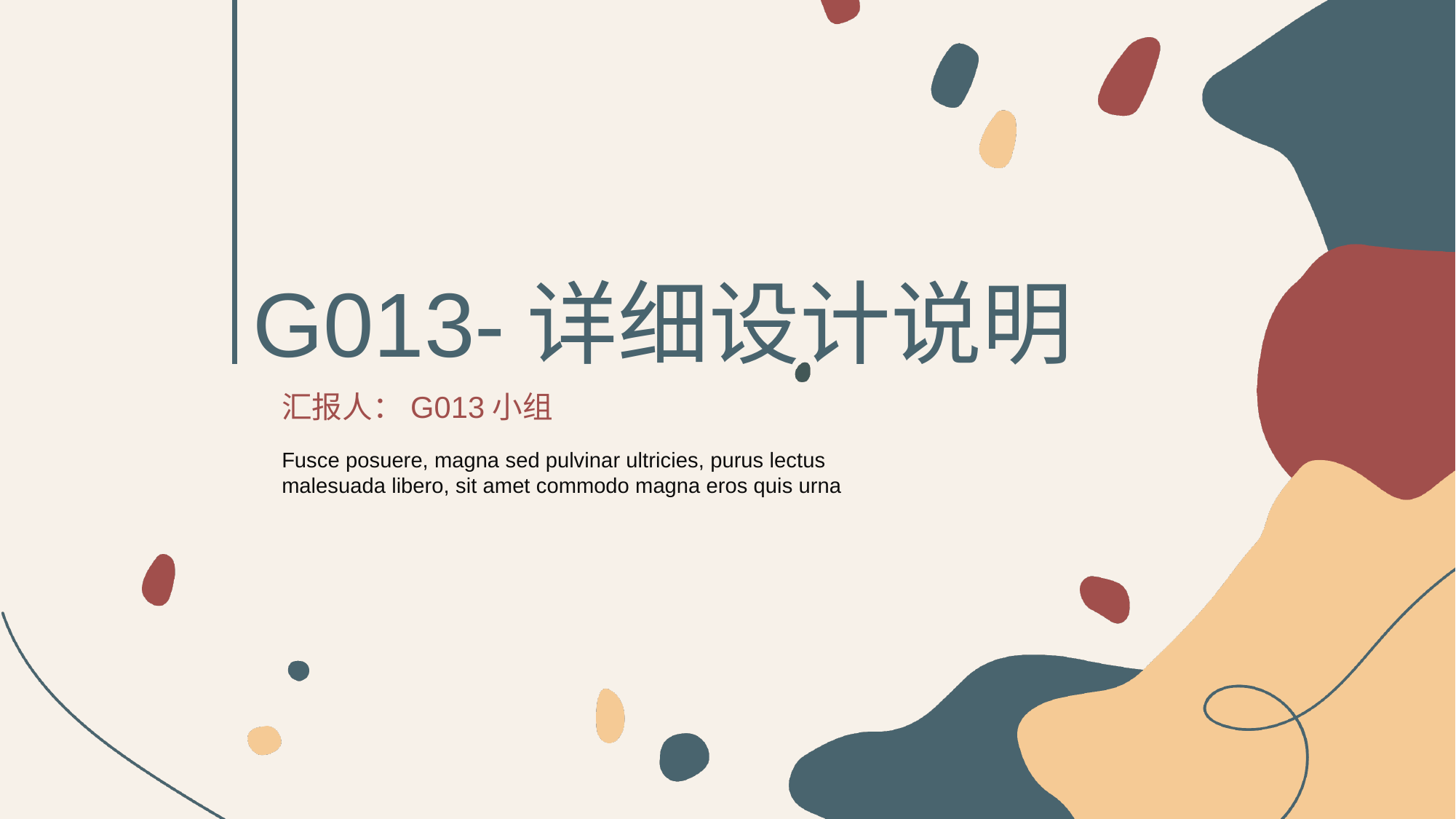

G013-详细设计说明
汇报人：G013小组
Fusce posuere, magna sed pulvinar ultricies, purus lectus malesuada libero, sit amet commodo magna eros quis urna